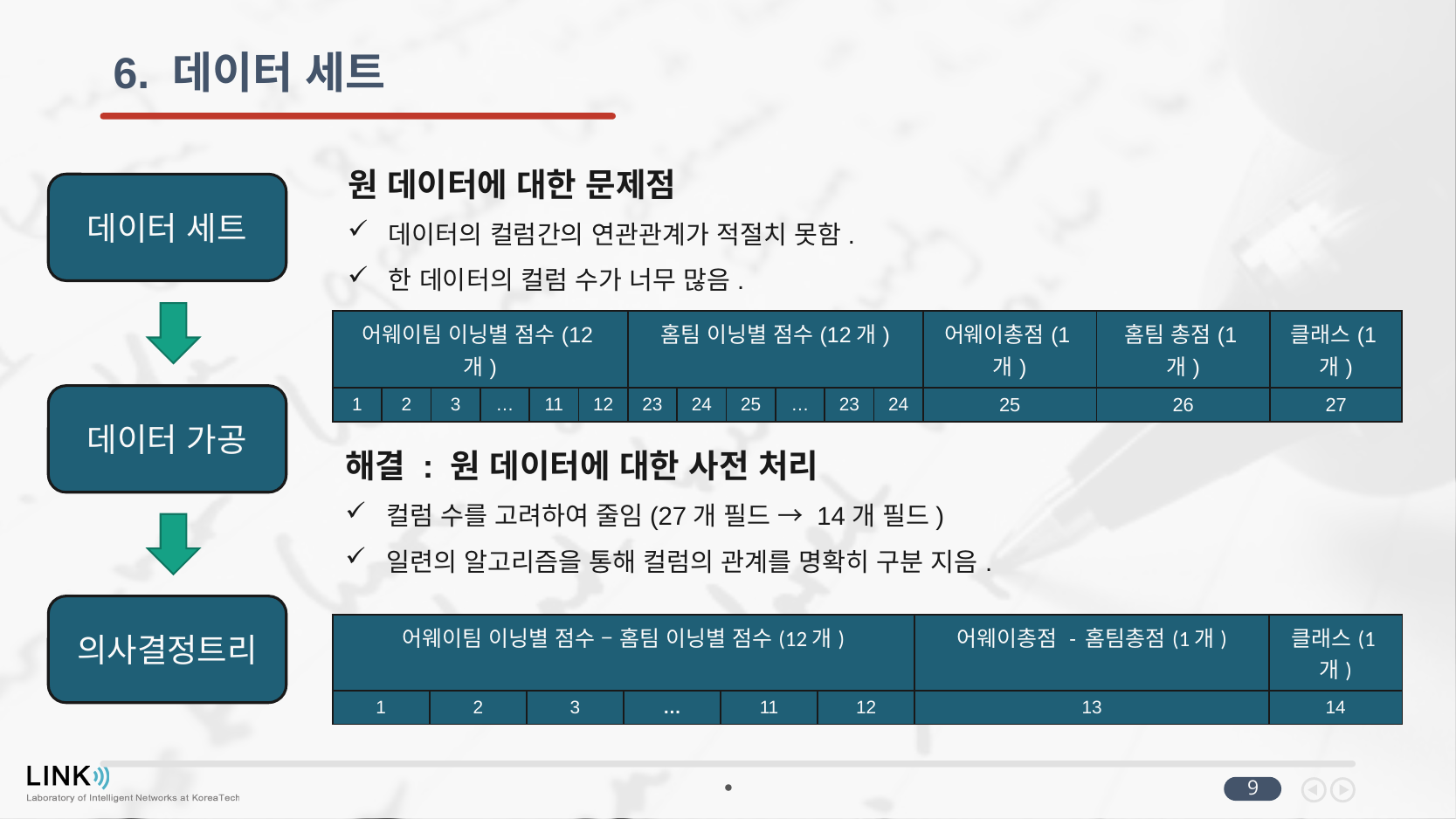

# 6. 데이터 세트
원 데이터에 대한 문제점
데이터의 컬럼간의 연관관계가 적절치 못함.
한 데이터의 컬럼 수가 너무 많음.
데이터 세트

| 어웨이팀 이닝별 점수(12개) |  |  |  |  |  | 홈팀 이닝별 점수(12개) |  |  |  |  |  | 어웨이총점(1개) | 홈팀 총점(1개) | 클래스(1개) |
| --- | --- | --- | --- | --- | --- | --- | --- | --- | --- | --- | --- | --- | --- | --- |
| 1 | 2 | 3 | … | 11 | 12 | 23 | 24 | 25 | … | 23 | 24 | 25 | 26 | 27 |
데이터 가공
해결 : 원 데이터에 대한 사전 처리
컬럼 수를 고려하여 줄임(27개 필드 → 14개 필드)
일련의 알고리즘을 통해 컬럼의 관계를 명확히 구분 지음.

의사결정트리
| 어웨이팀 이닝별 점수 – 홈팀 이닝별 점수(12개) |  |  |  |  |  | 어웨이총점 - 홈팀총점(1개) | 클래스(1개) |
| --- | --- | --- | --- | --- | --- | --- | --- |
| 1 | 2 | 3 | … | 11 | 12 | 13 | 14 |
9